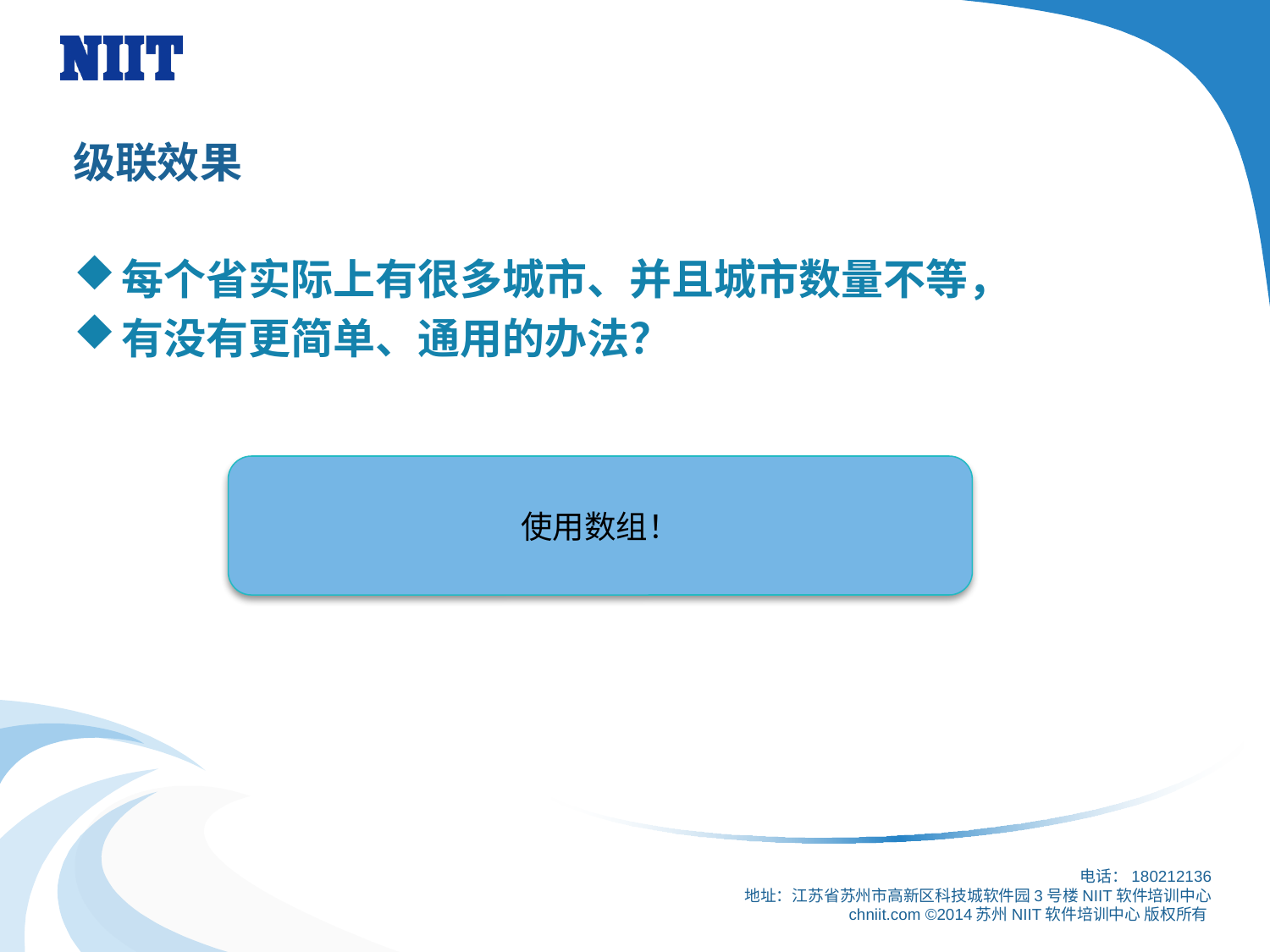

# 级联效果
每个省实际上有很多城市、并且城市数量不等，
有没有更简单、通用的办法？

使用数组！